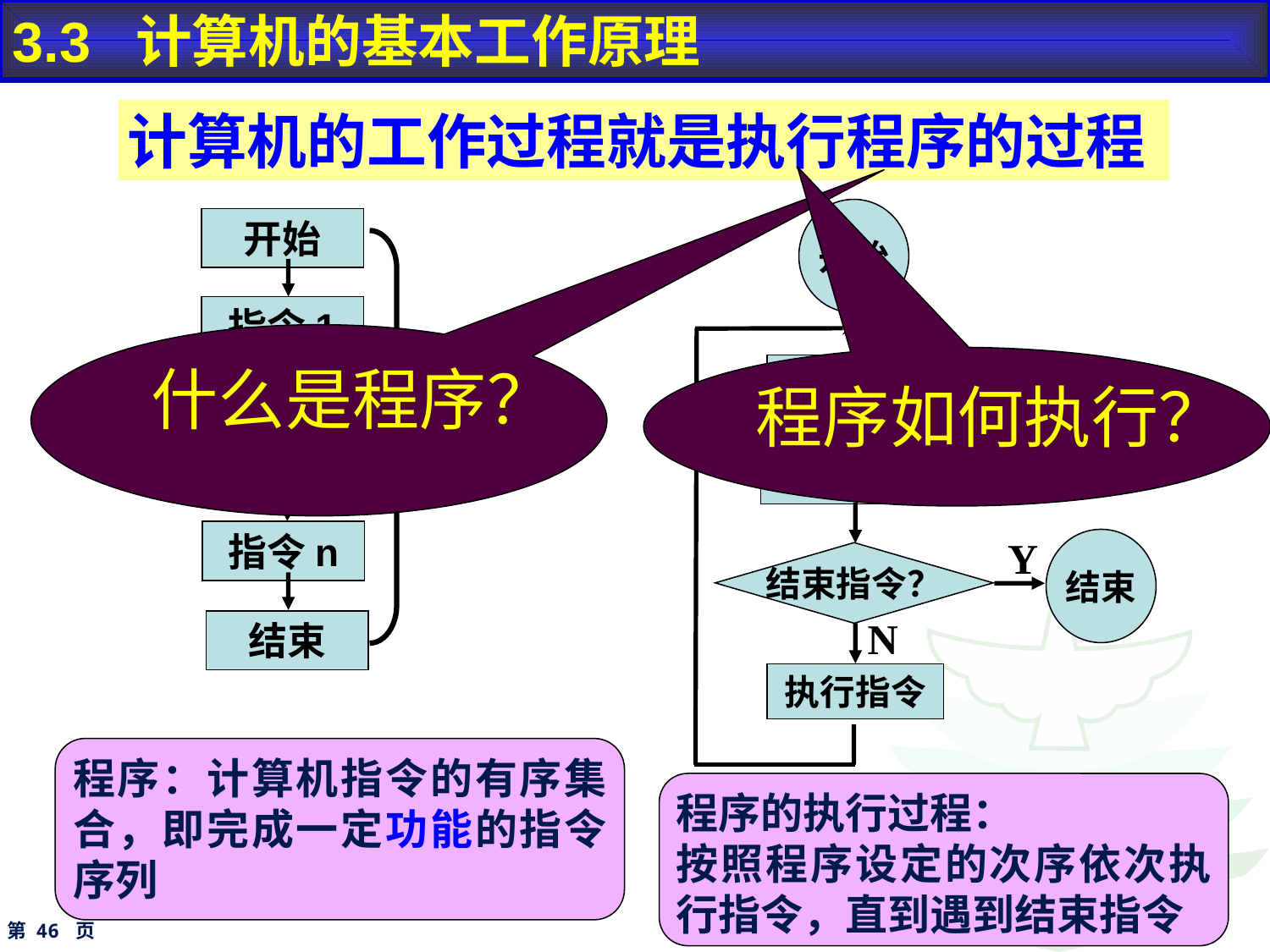

3.3  计算机的基本工作原理
计算机的工作过程就是执行程序的过程
开始

取指令

分析指令

结束
结束指令？

执行指令

开始

指令1

指令2
程序

…

指令n

结束
什么是程序？
程序如何执行？
Y
N
程序：计算机指令的有序集合，即完成一定功能的指令序列
程序的执行过程：
按照程序设定的次序依次执行指令，直到遇到结束指令